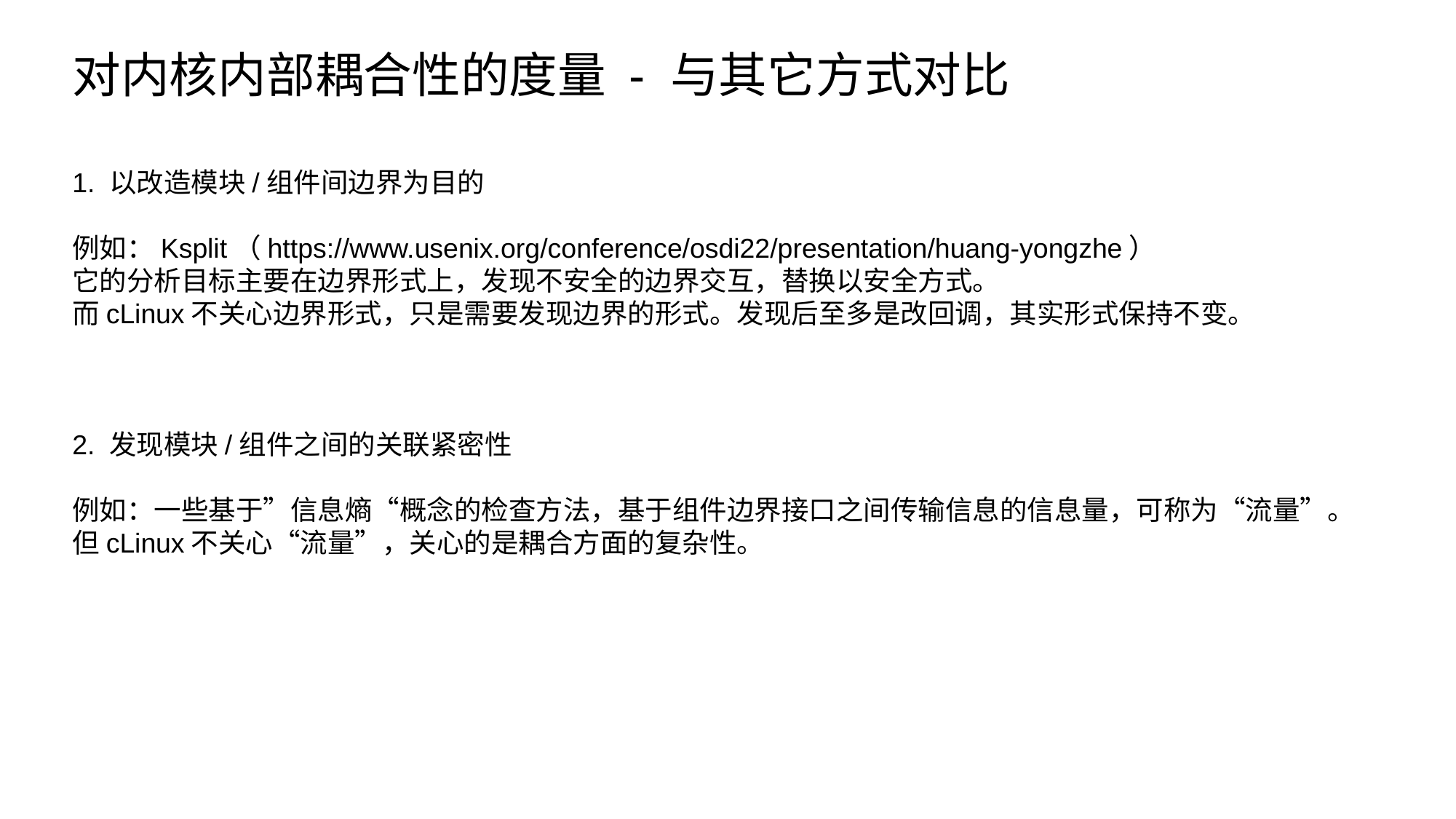

对内核内部耦合性的度量 - 与其它方式对比
1. 以改造模块/组件间边界为目的

例如：Ksplit（https://www.usenix.org/conference/osdi22/presentation/huang-yongzhe）
它的分析目标主要在边界形式上，发现不安全的边界交互，替换以安全方式。
而cLinux不关心边界形式，只是需要发现边界的形式。发现后至多是改回调，其实形式保持不变。

2. 发现模块/组件之间的关联紧密性

例如：一些基于”信息熵“概念的检查方法，基于组件边界接口之间传输信息的信息量，可称为“流量”。
但cLinux不关心“流量”，关心的是耦合方面的复杂性。